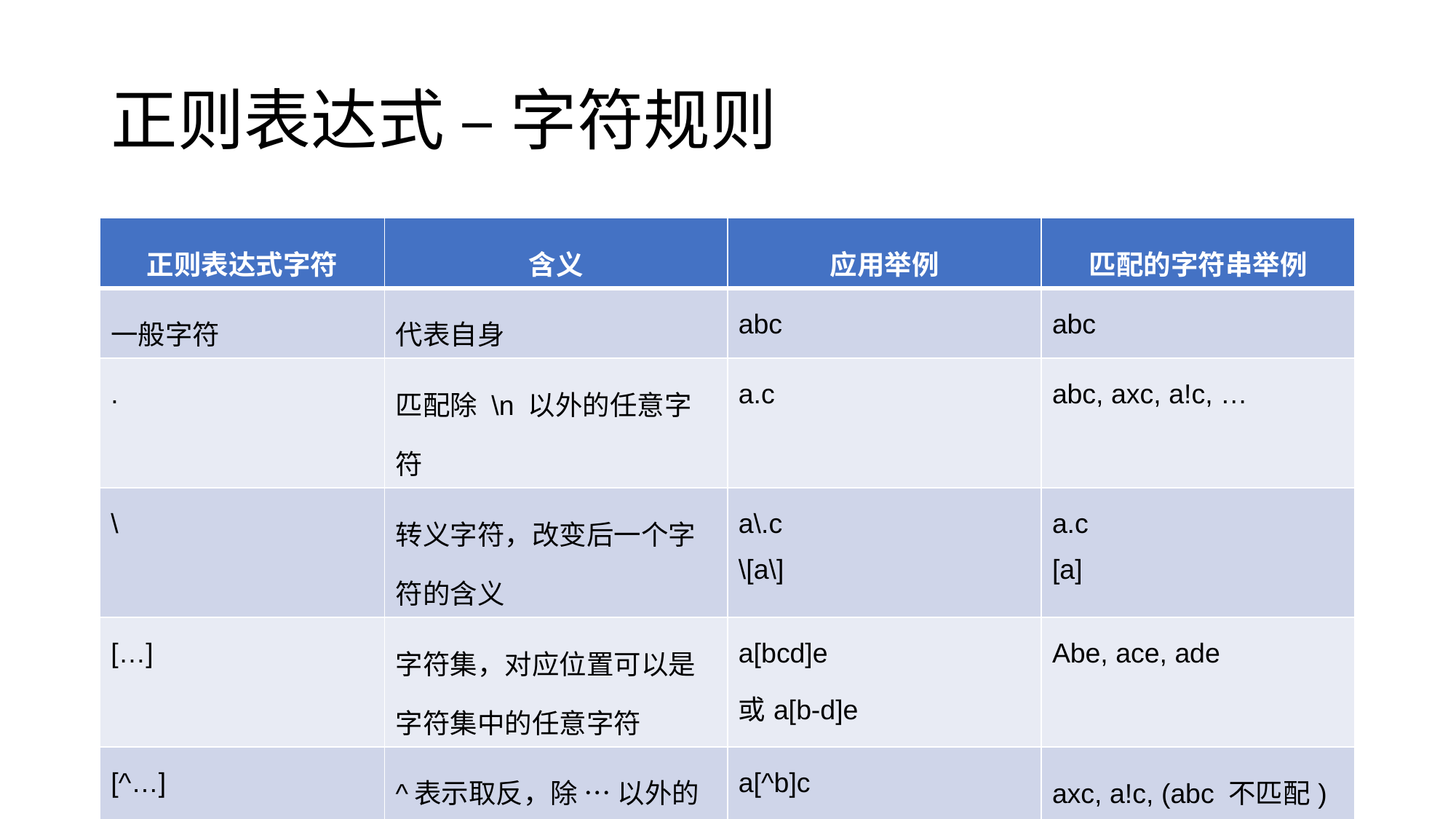

# 正则表达式 – 字符规则
| 正则表达式字符 | 含义 | 应用举例 | 匹配的字符串举例 |
| --- | --- | --- | --- |
| 一般字符 | 代表自身 | abc | abc |
| . | 匹配除 \n 以外的任意字符 | a.c | abc, axc, a!c, … |
| \ | 转义字符，改变后一个字符的含义 | a\.c \[a\] | a.c [a] |
| […] | 字符集，对应位置可以是字符集中的任意字符 | a[bcd]e 或a[b-d]e | Abe, ace, ade |
| [^…] | ^表示取反，除 … 以外的任意字符 | a[^b]c | axc, a!c, (abc 不匹配) |
| | | 或 | a|b | a, b |